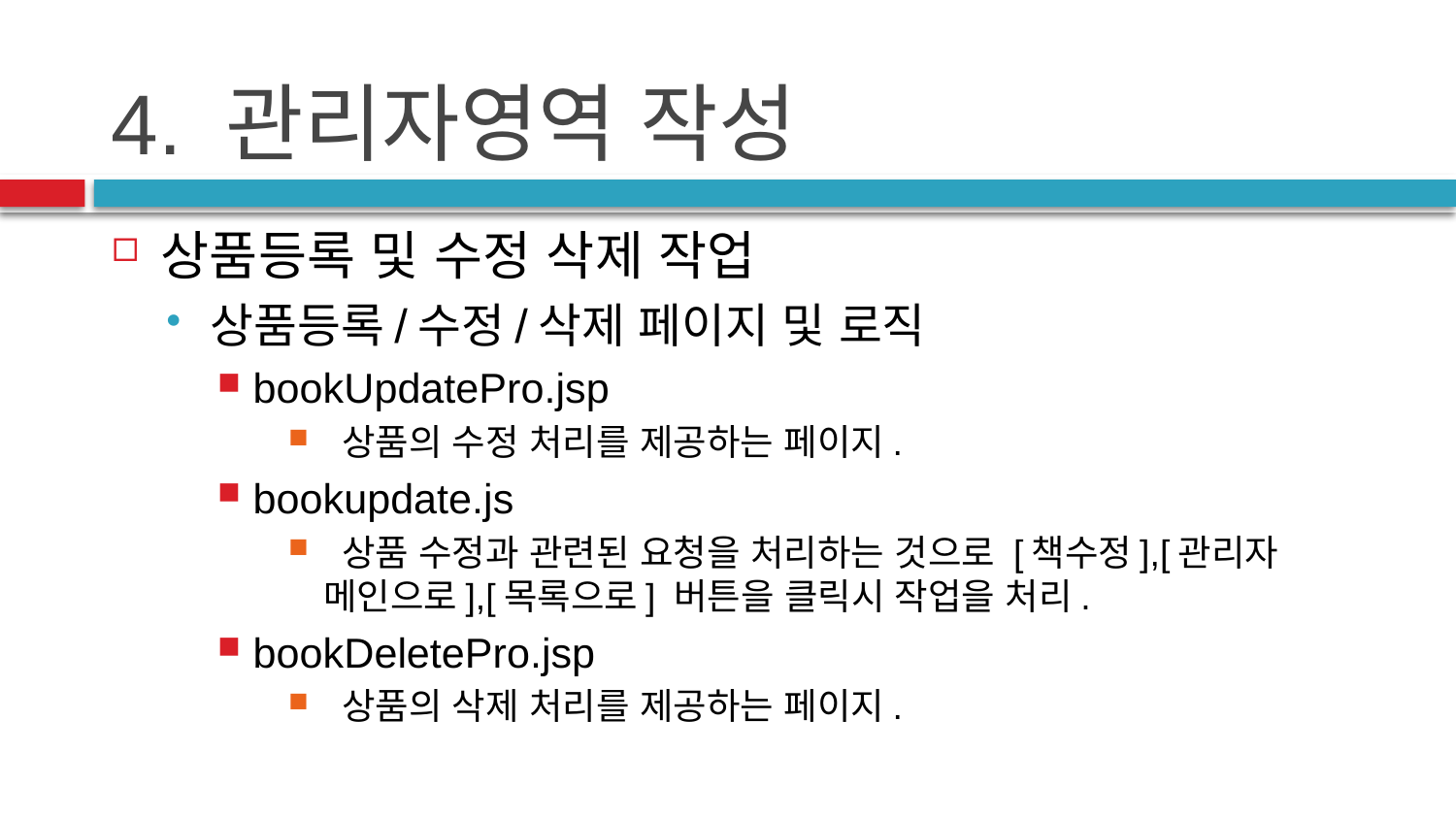

# 4. 관리자영역 작성
상품등록 및 수정 삭제 작업
상품등록/수정/삭제 페이지 및 로직
bookUpdatePro.jsp
 상품의 수정 처리를 제공하는 페이지.
bookupdate.js
 상품 수정과 관련된 요청을 처리하는 것으로 [책수정],[관리자 메인으로],[목록으로] 버튼을 클릭시 작업을 처리.
bookDeletePro.jsp
 상품의 삭제 처리를 제공하는 페이지.